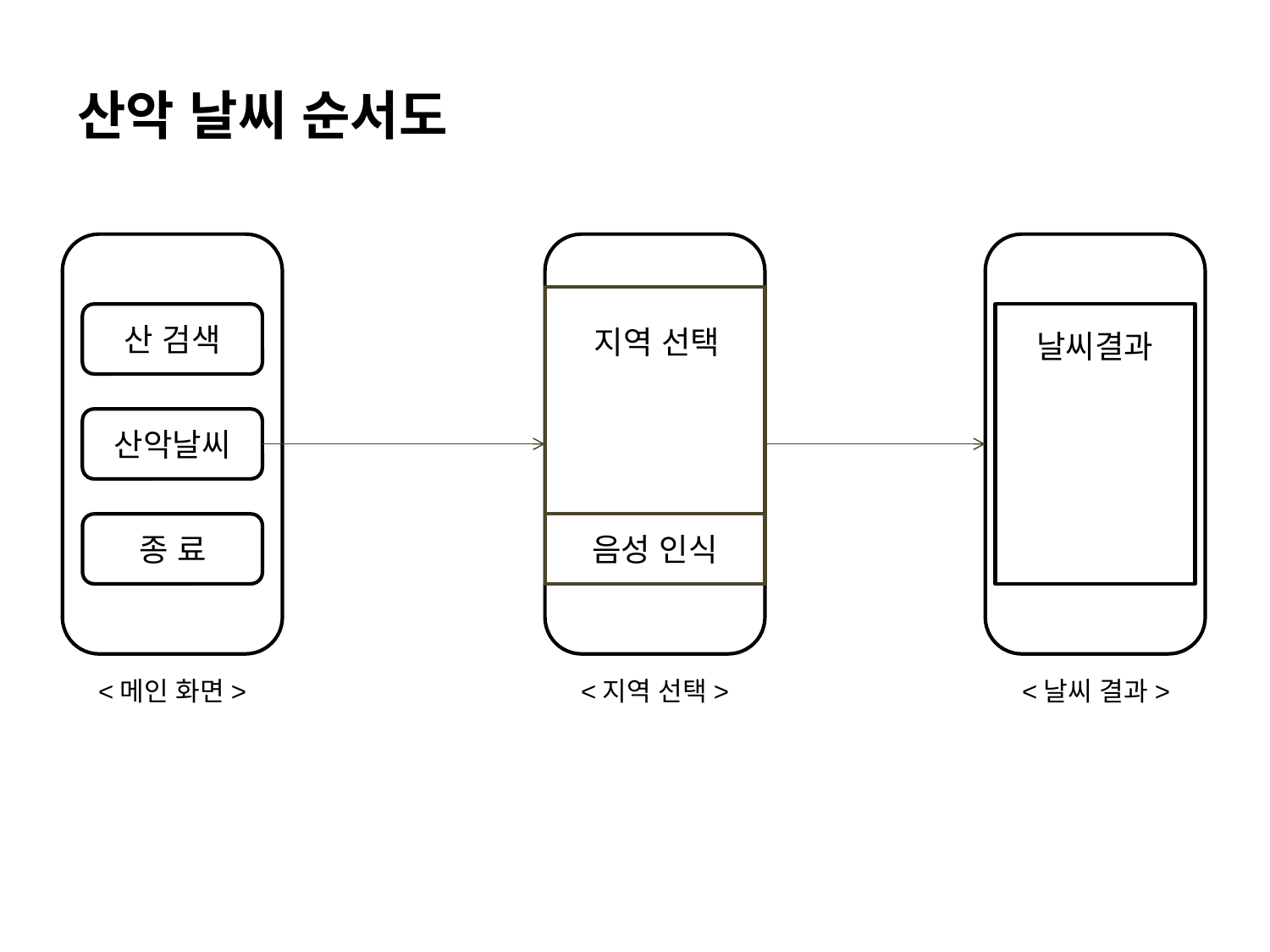

산악 날씨 순서도

산 검색
지역 선택
날씨결과

산악날씨

종 료
음성 인식
<메인 화면>
<지역 선택>
<날씨 결과>